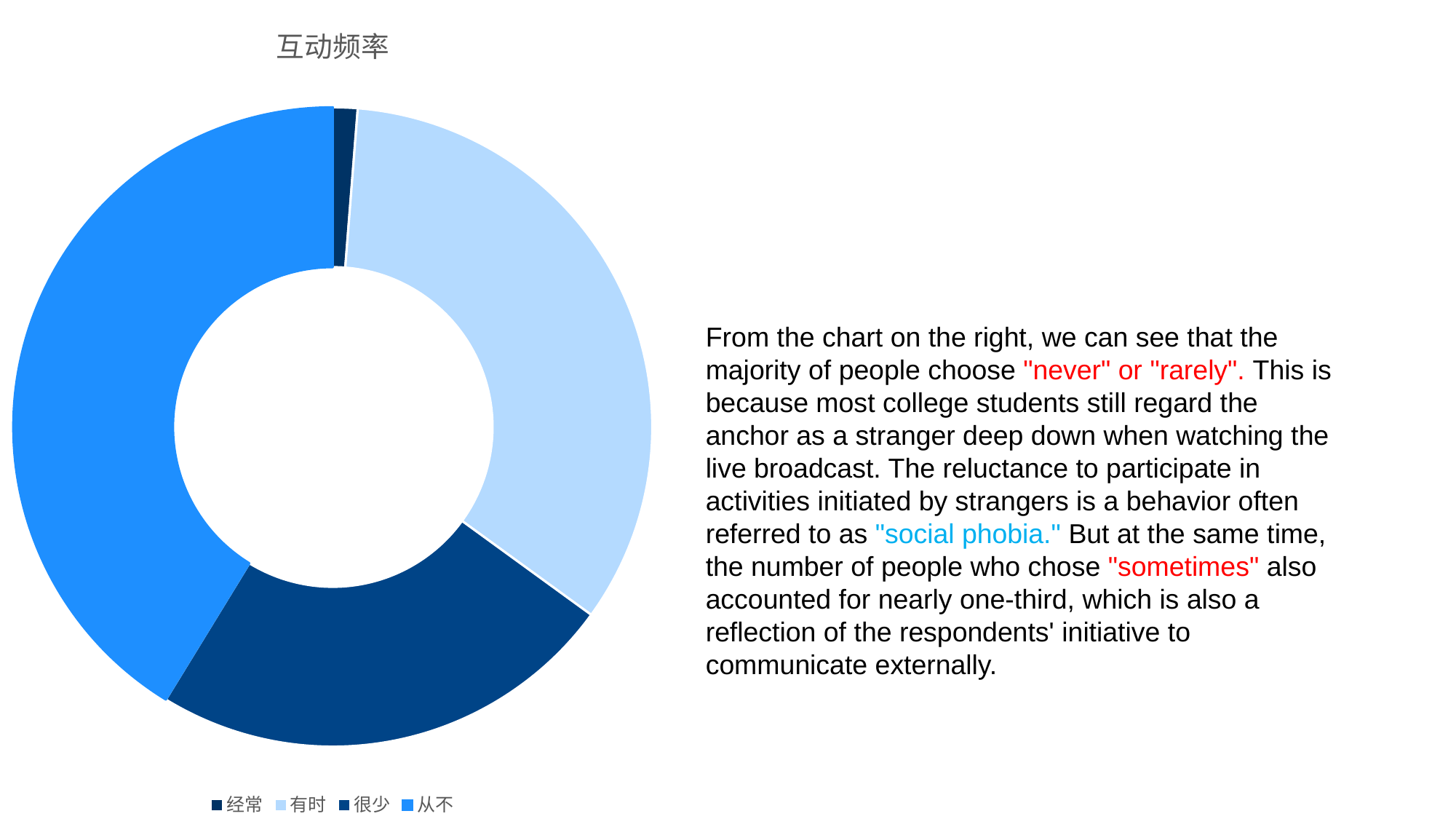

### Chart:

| Category | 互动频率 |
|---|---|
| 经常 | 1.0 |
| 有时 | 27.0 |
| 很少 | 19.0 |
| 从不 | 33.0 |
From the chart on the right, we can see that the majority of people choose "never" or "rarely". This is because most college students still regard the anchor as a stranger deep down when watching the live broadcast. The reluctance to participate in activities initiated by strangers is a behavior often referred to as "social phobia." But at the same time, the number of people who chose "sometimes" also accounted for nearly one-third, which is also a reflection of the respondents' initiative to communicate externally.